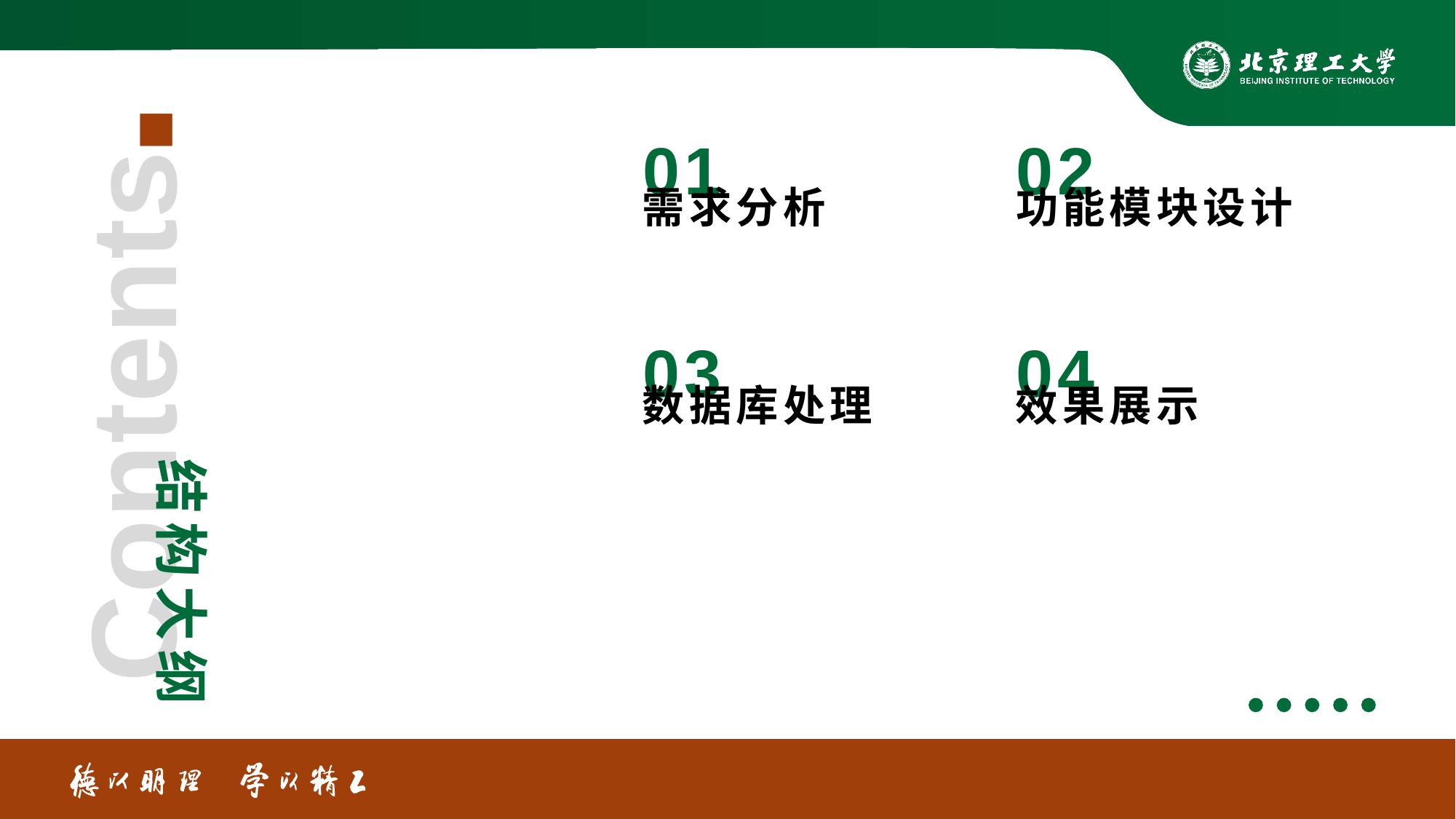

01
需求分析
02
功能模块设计
03
数据库处理
04
效果展示